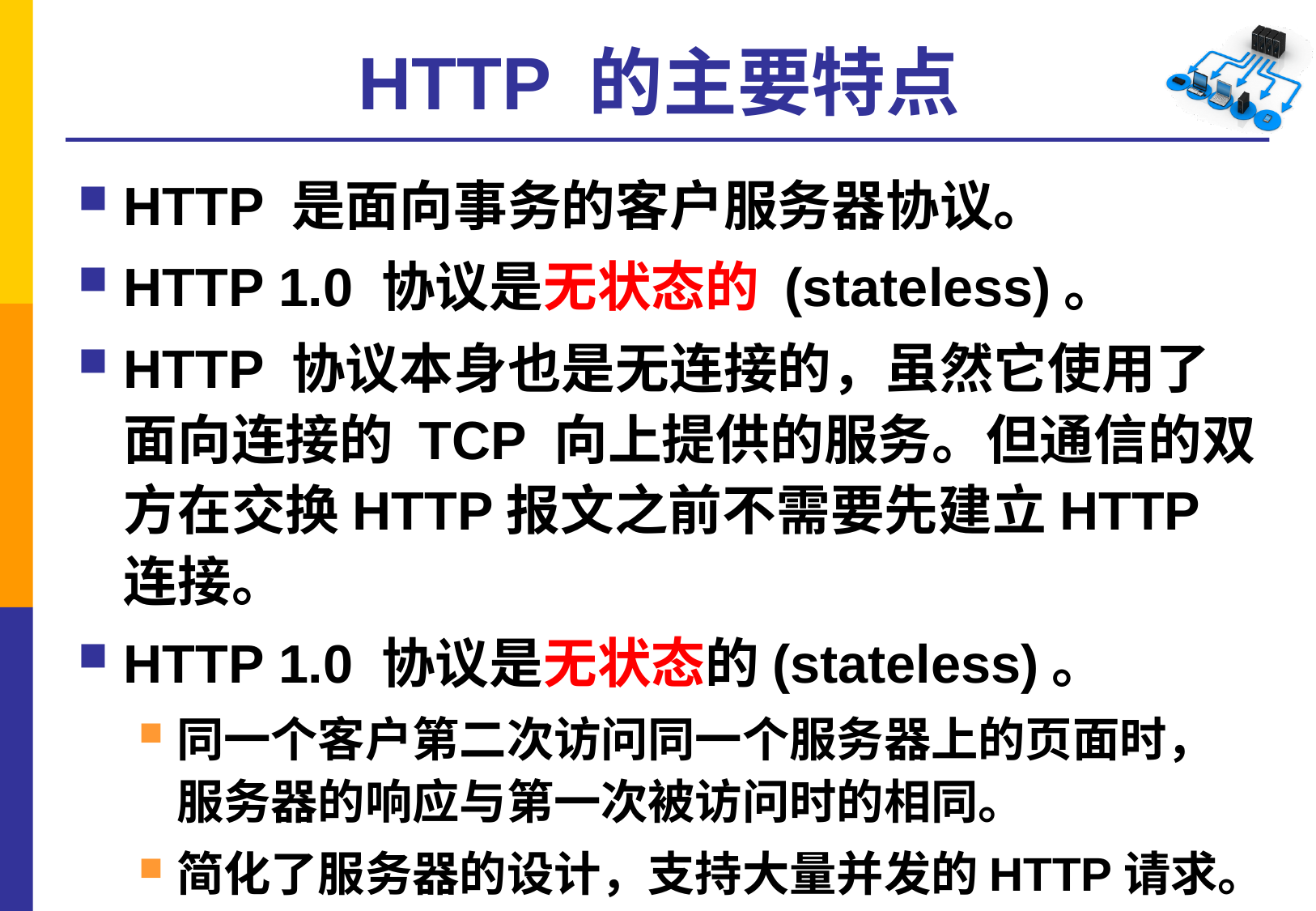

# HTTP 的主要特点
HTTP 是面向事务的客户服务器协议。
HTTP 1.0 协议是无状态的 (stateless)。
HTTP 协议本身也是无连接的，虽然它使用了面向连接的 TCP 向上提供的服务。但通信的双方在交换HTTP报文之前不需要先建立HTTP连接。
HTTP 1.0 协议是无状态的(stateless)。
同一个客户第二次访问同一个服务器上的页面时，服务器的响应与第一次被访问时的相同。
简化了服务器的设计，支持大量并发的HTTP请求。